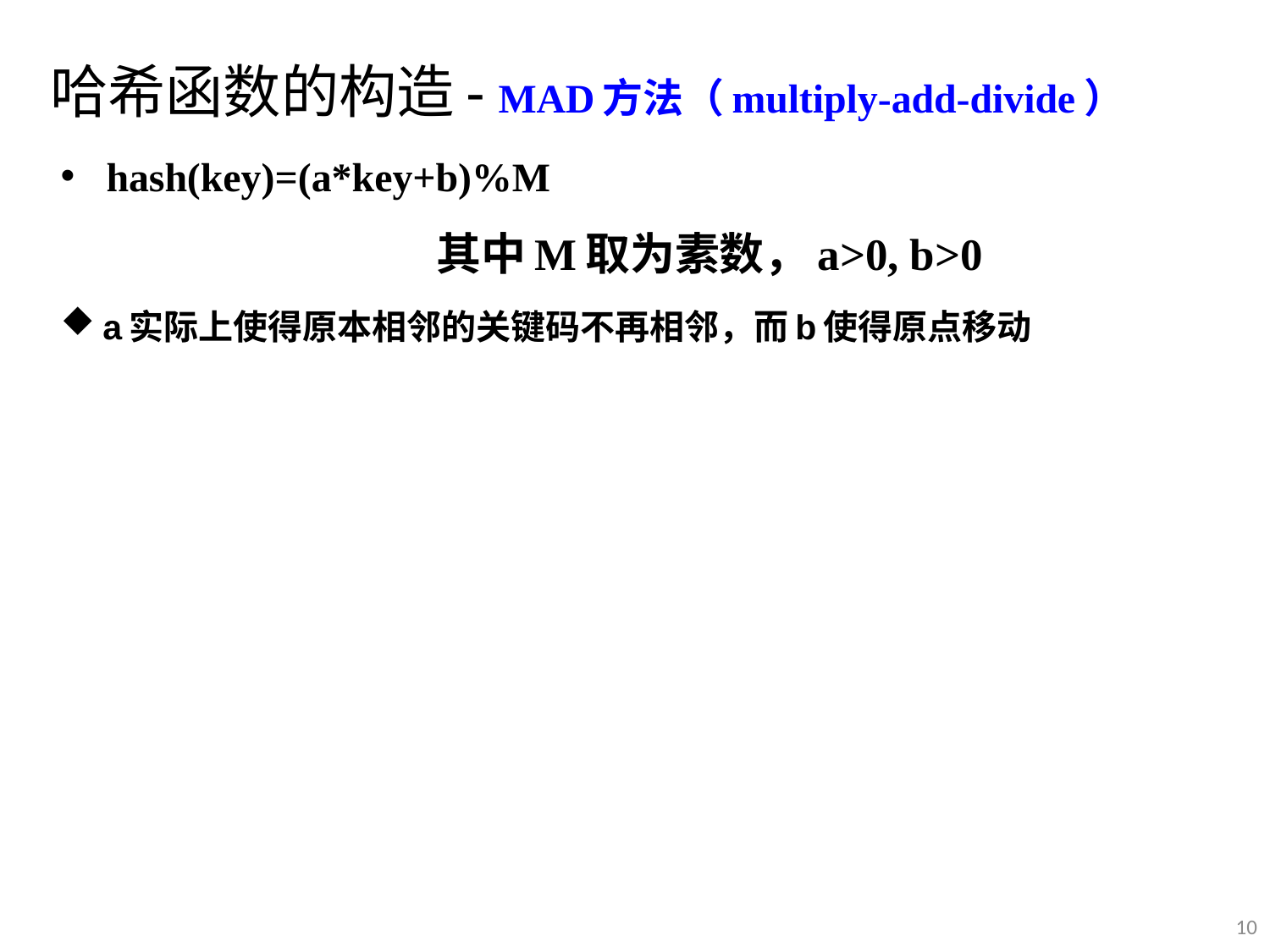

哈希函数的构造- MAD方法（multiply-add-divide）
hash(key)=(a*key+b)%M
其中M取为素数，a>0, b>0
a实际上使得原本相邻的关键码不再相邻，而b使得原点移动
10